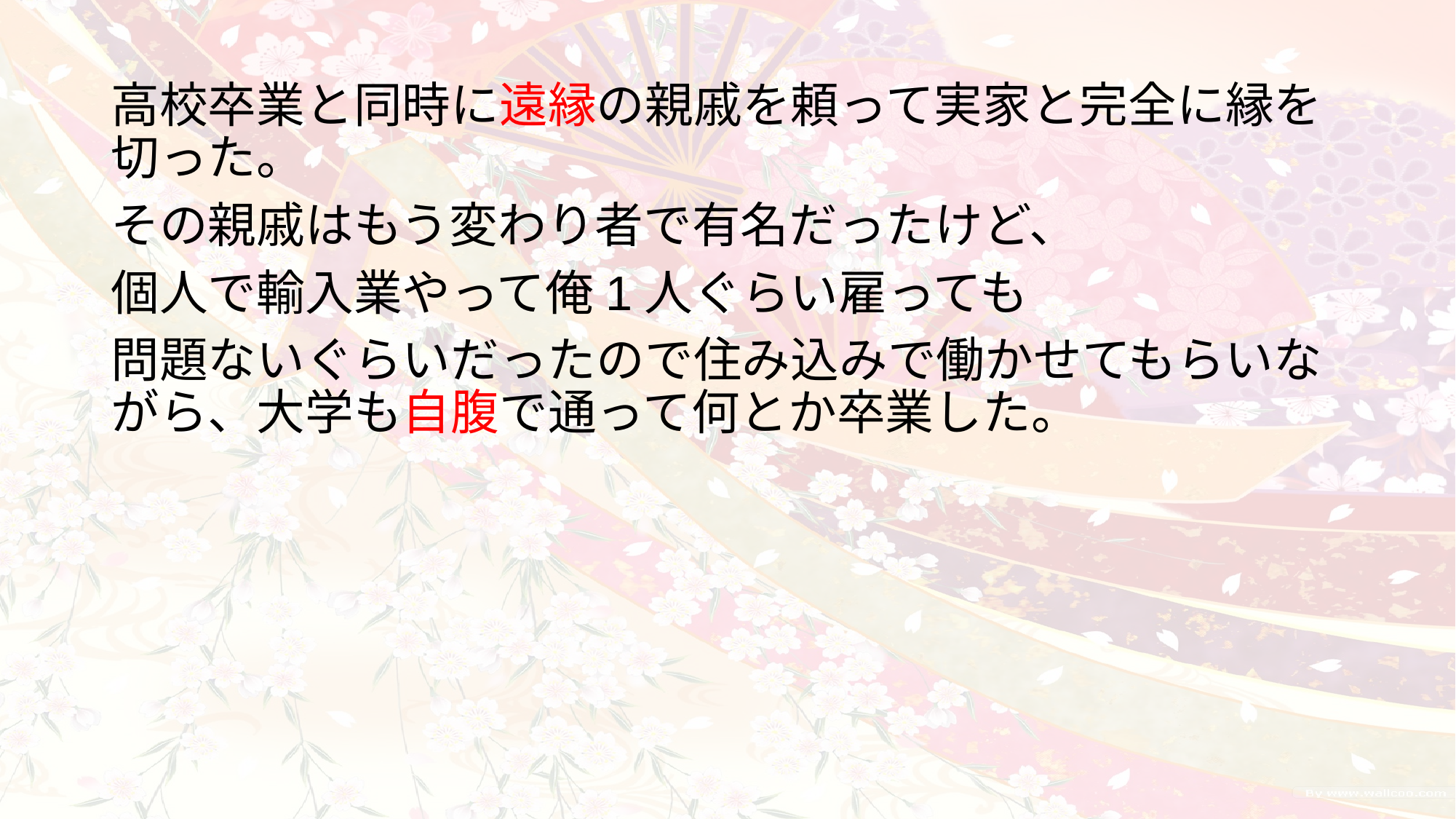

高校卒業と同時に遠縁の親戚を頼って実家と完全に縁を切った。
その親戚はもう変わり者で有名だったけど、
個人で輸入業やって俺1人ぐらい雇っても
問題ないぐらいだったので住み込みで働かせてもらいながら、大学も自腹で通って何とか卒業した。